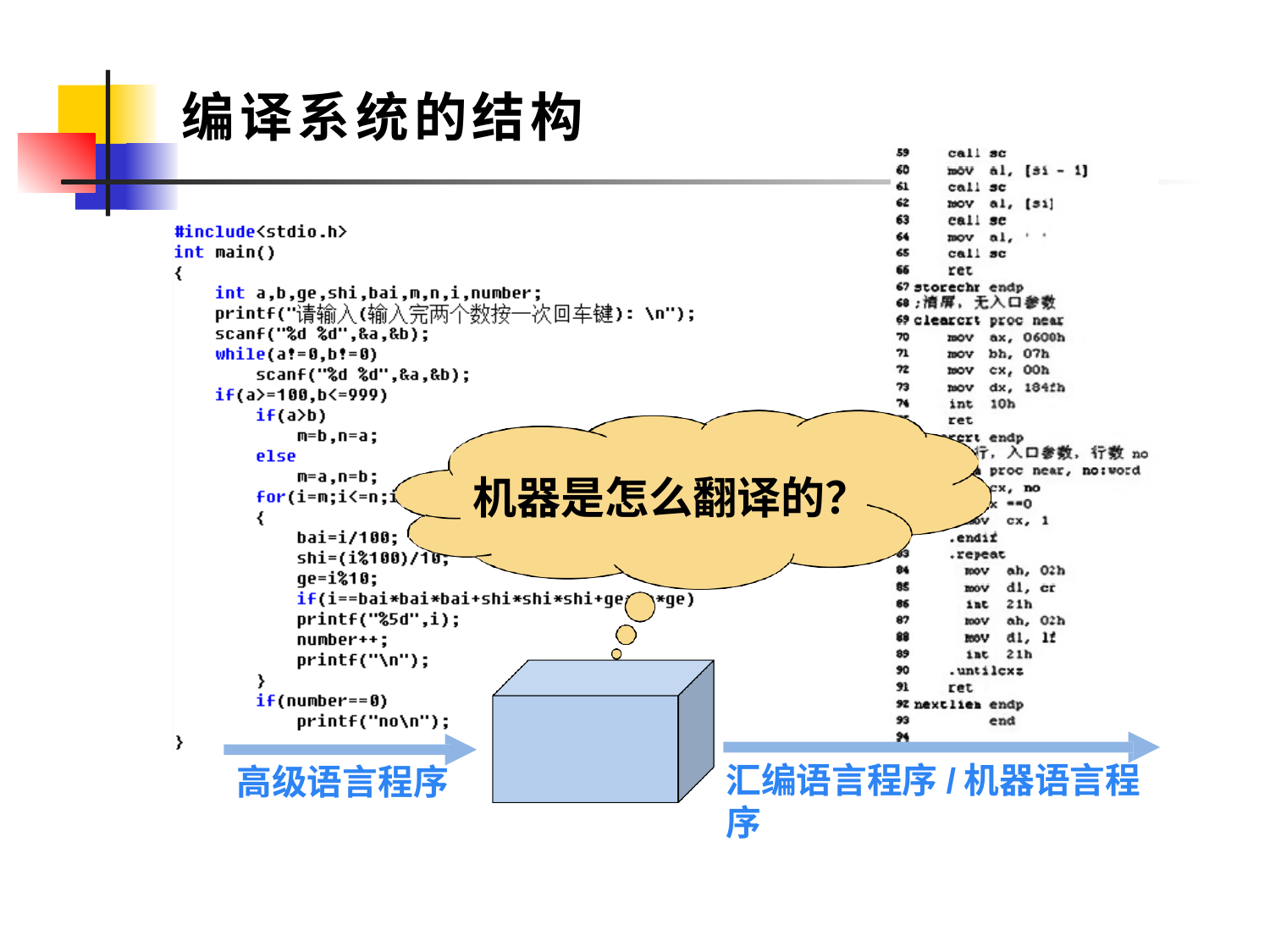

编译系统的结构

机器是怎么翻译的？
编译器

汇编语言程序/机器语言程序
高级语言程序